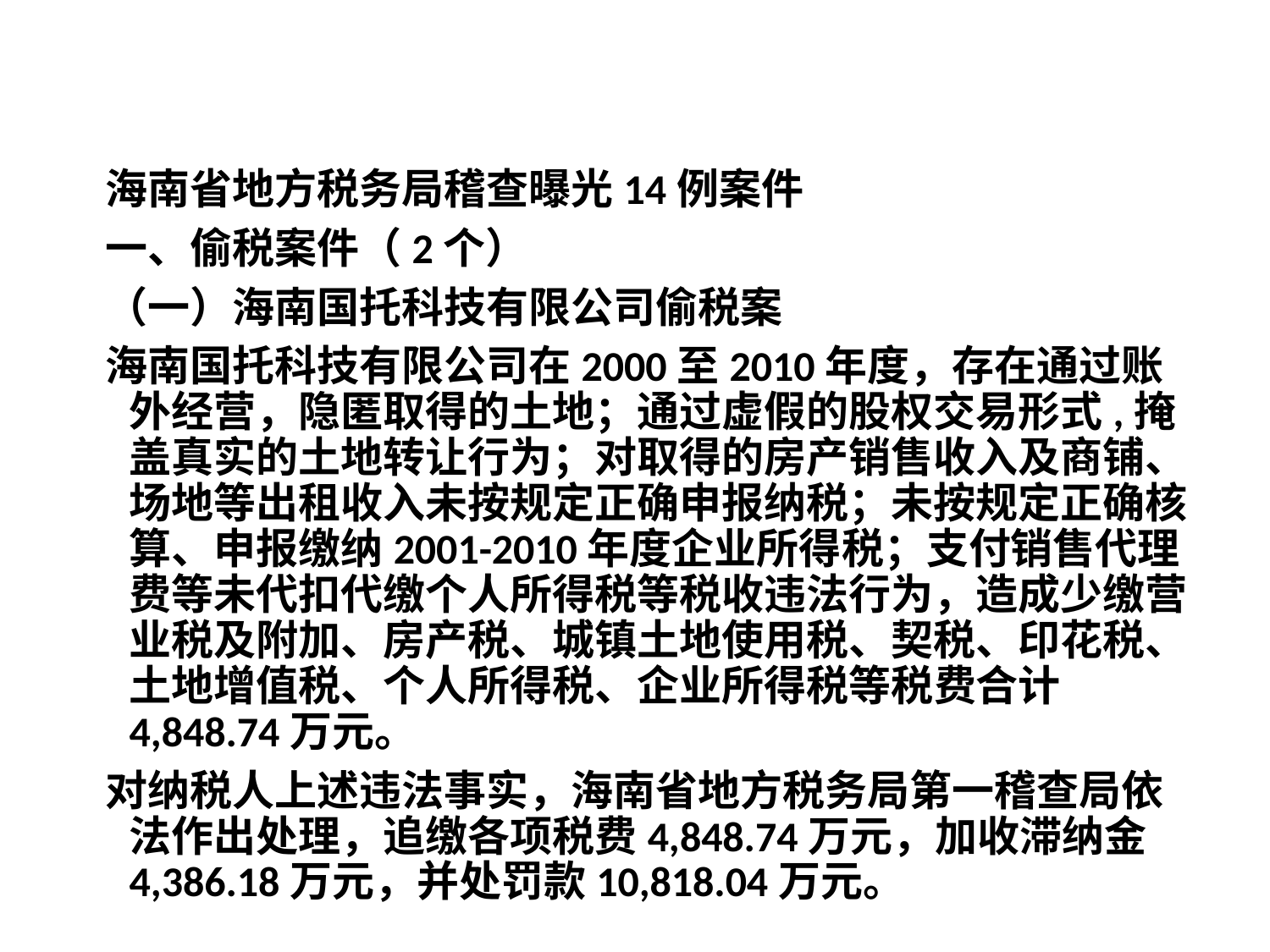

#
海南省地方税务局稽查曝光14例案件
一、偷税案件（2个）
（一）海南国托科技有限公司偷税案
海南国托科技有限公司在2000至2010年度，存在通过账外经营，隐匿取得的土地；通过虚假的股权交易形式,掩盖真实的土地转让行为；对取得的房产销售收入及商铺、场地等出租收入未按规定正确申报纳税；未按规定正确核算、申报缴纳2001-2010年度企业所得税；支付销售代理费等未代扣代缴个人所得税等税收违法行为，造成少缴营业税及附加、房产税、城镇土地使用税、契税、印花税、土地增值税、个人所得税、企业所得税等税费合计4,848.74万元。
对纳税人上述违法事实，海南省地方税务局第一稽查局依法作出处理，追缴各项税费4,848.74万元，加收滞纳金4,386.18万元，并处罚款10,818.04万元。